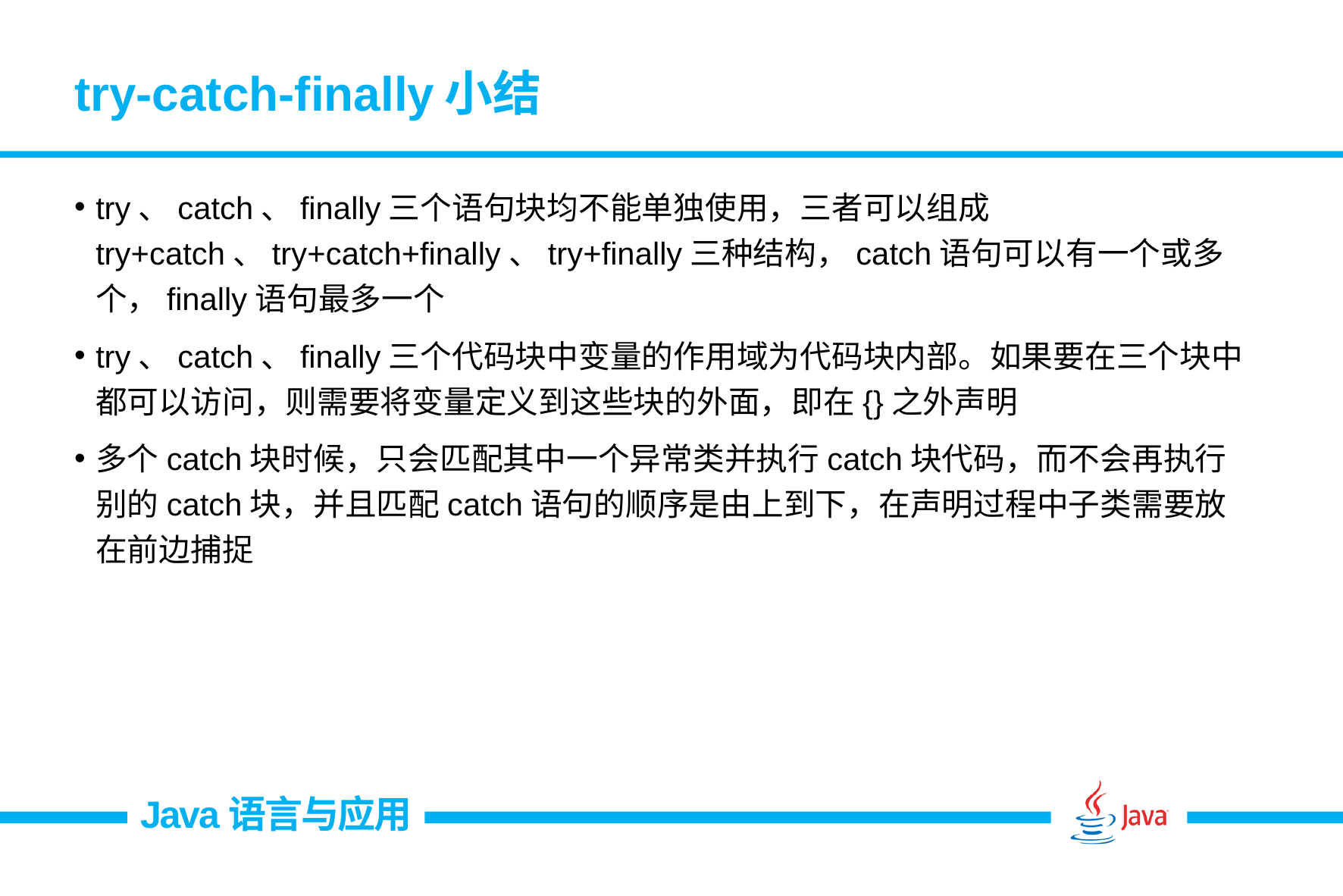

# try-catch-finally小结
try、catch、finally三个语句块均不能单独使用，三者可以组成try+catch、try+catch+finally、try+finally三种结构，catch语句可以有一个或多个，finally语句最多一个
try、catch、finally三个代码块中变量的作用域为代码块内部。如果要在三个块中都可以访问，则需要将变量定义到这些块的外面，即在{}之外声明
多个catch块时候，只会匹配其中一个异常类并执行catch块代码，而不会再执行别的catch块，并且匹配catch语句的顺序是由上到下，在声明过程中子类需要放在前边捕捉